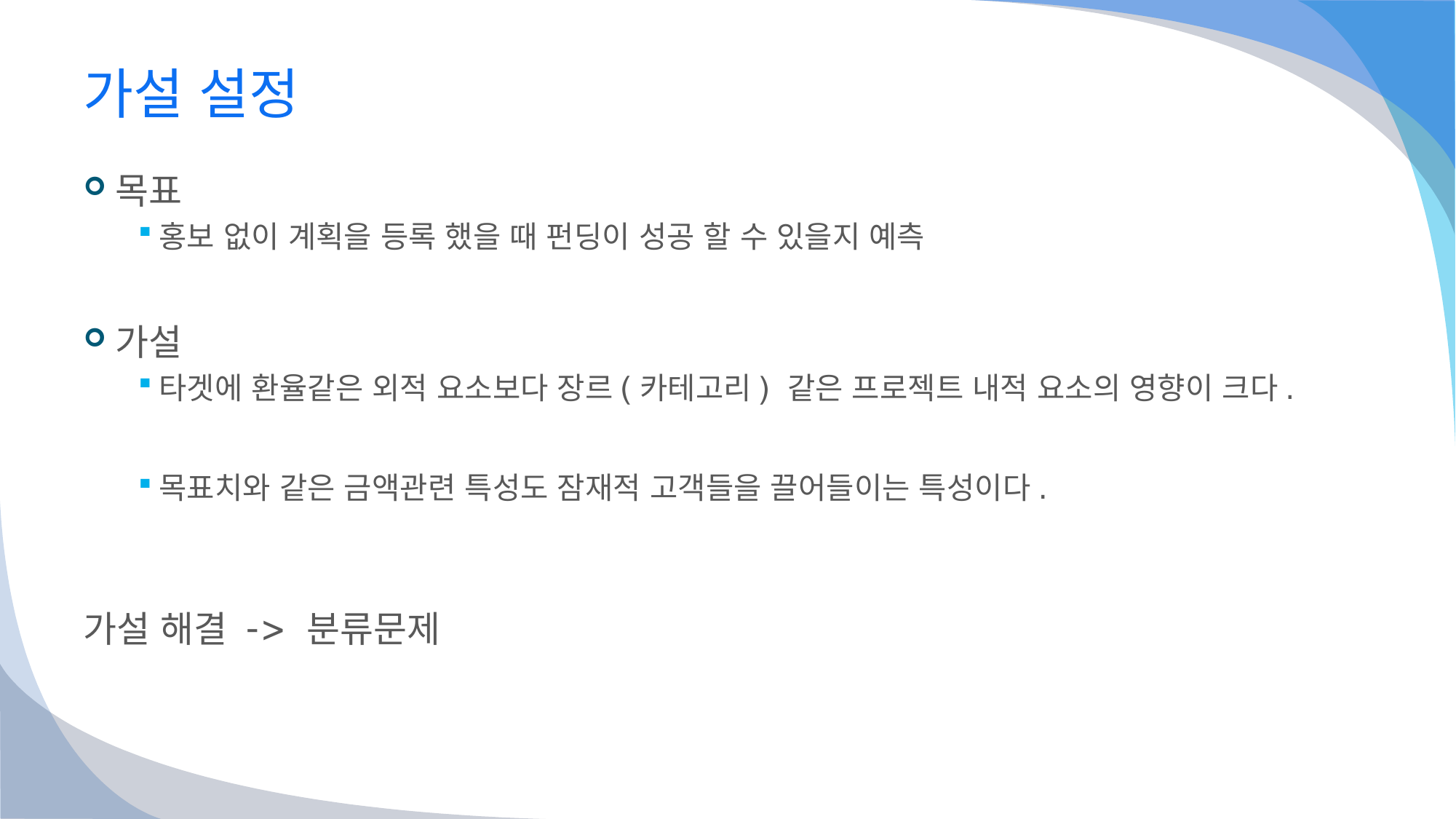

# 가설 설정
목표
홍보 없이 계획을 등록 했을 때 펀딩이 성공 할 수 있을지 예측

가설
타겟에 환율같은 외적 요소보다 장르(카테고리) 같은 프로젝트 내적 요소의 영향이 크다.

목표치와 같은 금액관련 특성도 잠재적 고객들을 끌어들이는 특성이다.

가설 해결 -> 분류문제